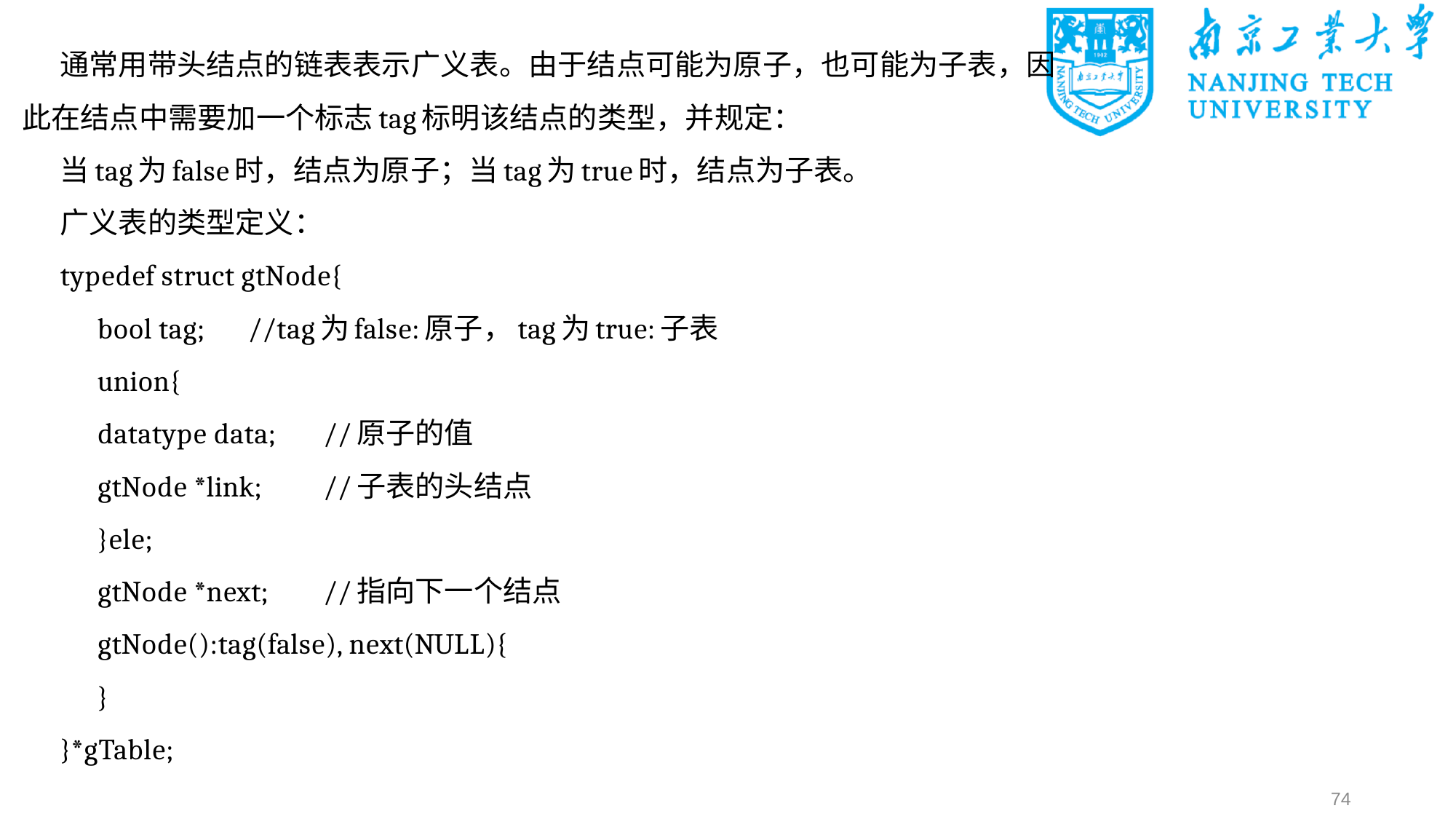

通常用带头结点的链表表示广义表。由于结点可能为原子，也可能为子表，因此在结点中需要加一个标志tag标明该结点的类型，并规定：
当tag为false时，结点为原子；当tag为true时，结点为子表。
广义表的类型定义：
typedef struct gtNode{
	bool tag;			//tag为false:原子，tag为true:子表
	union{
		datatype data;		//原子的值
		gtNode *link;		//子表的头结点
	}ele;
	gtNode *next;			//指向下一个结点
	gtNode():tag(false), next(NULL){
	}
}*gTable;
74